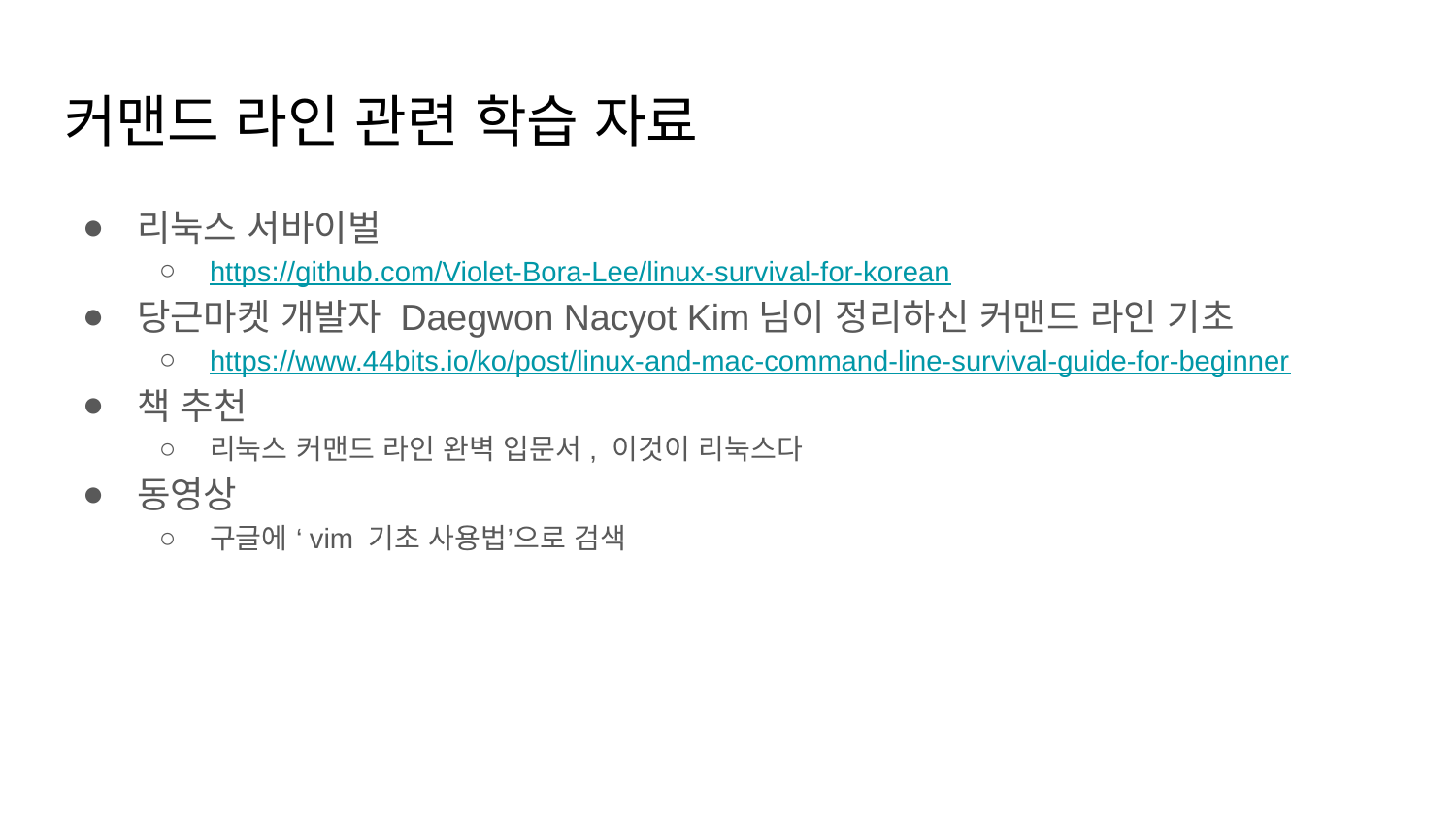

# 커맨드 라인 관련 학습 자료
리눅스 서바이벌
https://github.com/Violet-Bora-Lee/linux-survival-for-korean
당근마켓 개발자 Daegwon Nacyot Kim님이 정리하신 커맨드 라인 기초
https://www.44bits.io/ko/post/linux-and-mac-command-line-survival-guide-for-beginner
책 추천
리눅스 커맨드 라인 완벽 입문서, 이것이 리눅스다
동영상
구글에 ‘vim 기초 사용법’으로 검색